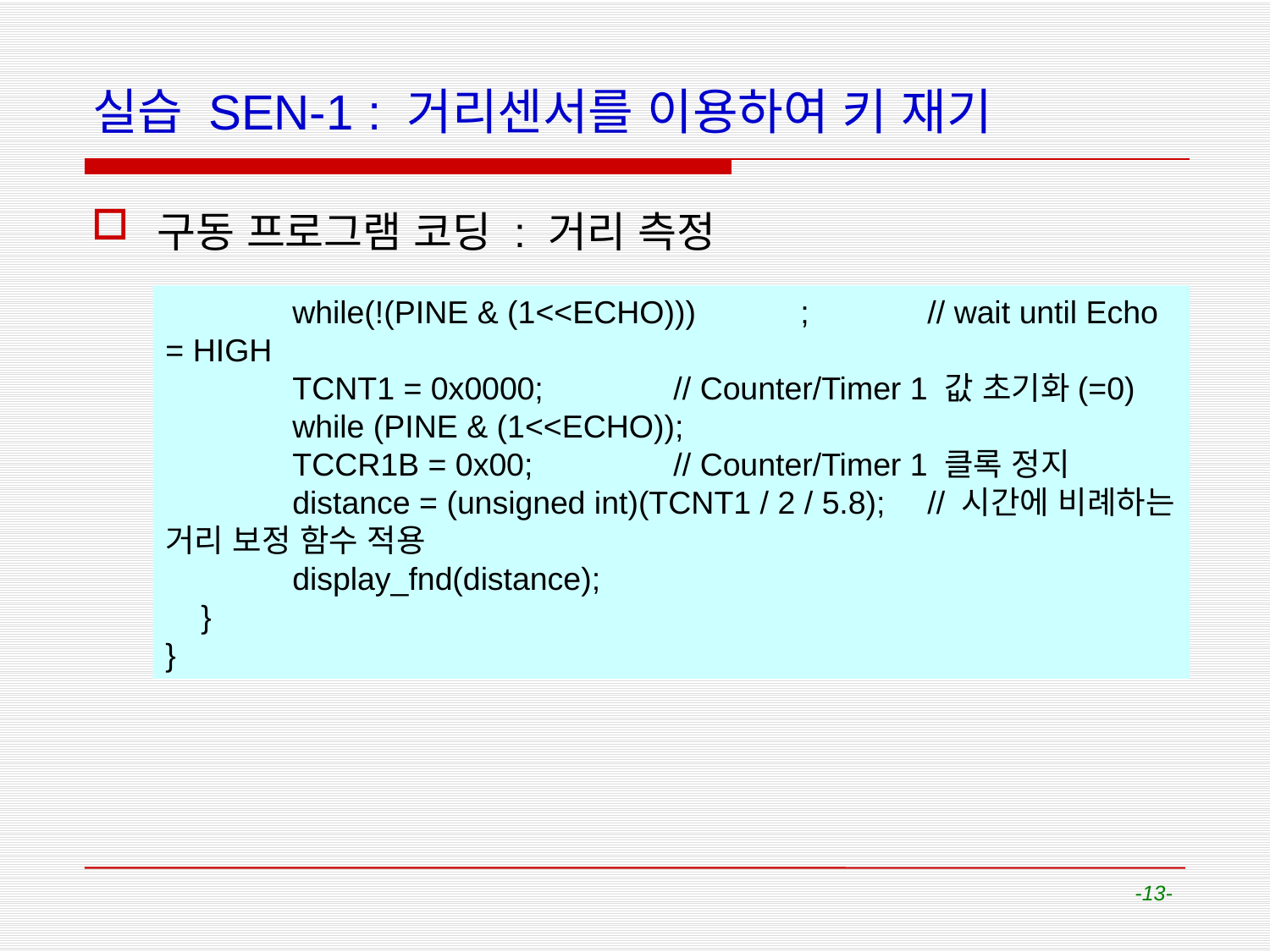

# 실습 SEN-1 : 거리센서를 이용하여 키 재기
구동 프로그램 코딩 : 거리 측정
	while(!(PINE & (1<<ECHO)))	;	// wait until Echo = HIGH
	TCNT1 = 0x0000;		// Counter/Timer 1 값 초기화(=0)
	while (PINE & (1<<ECHO));
	TCCR1B = 0x00;		// Counter/Timer 1 클록 정지
	distance = (unsigned int)(TCNT1 / 2 / 5.8);	// 시간에 비례하는 거리 보정 함수 적용
	display_fnd(distance);
    }
}
-13-